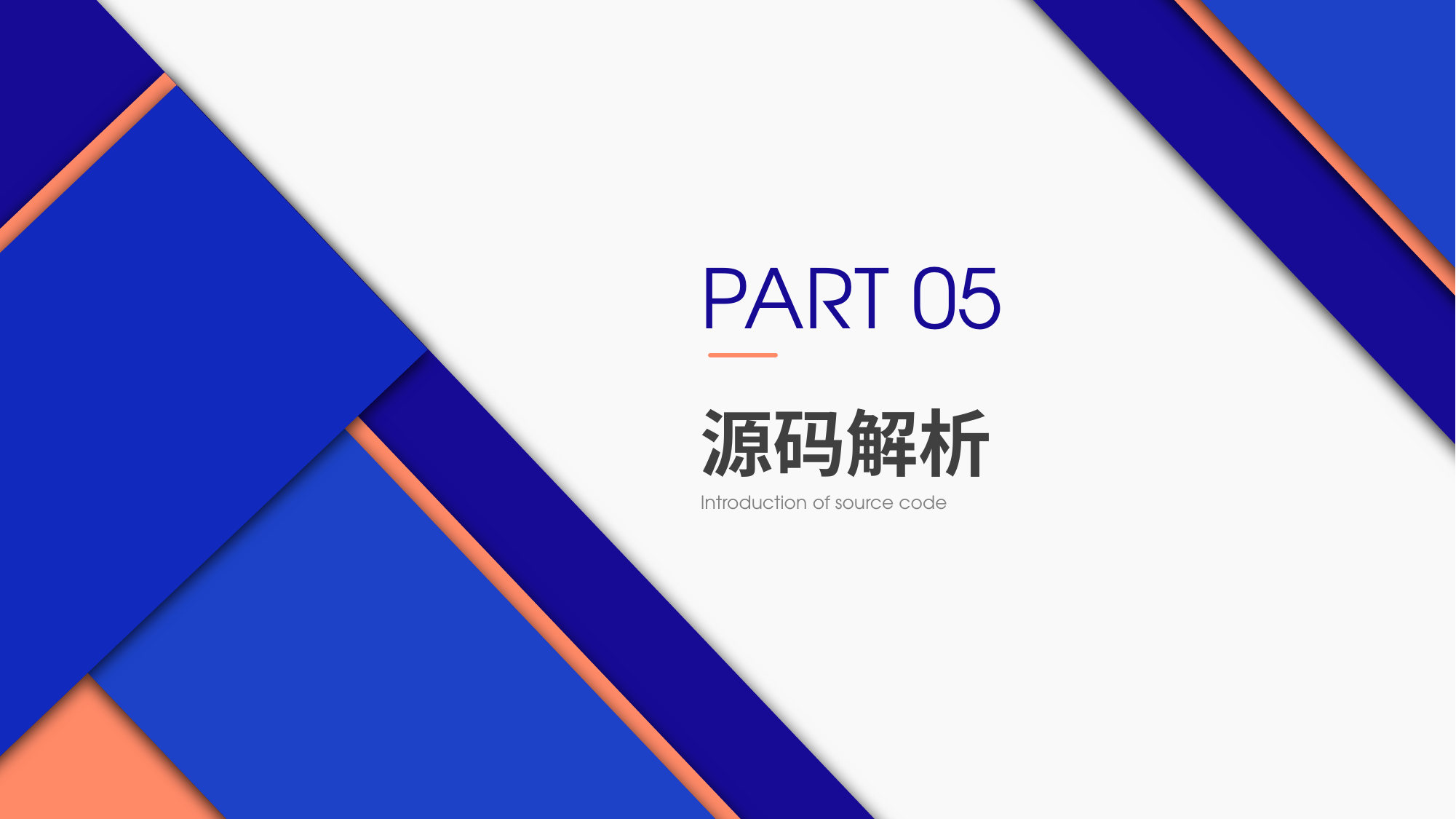

PART 05

源码解析
Introduction of source code